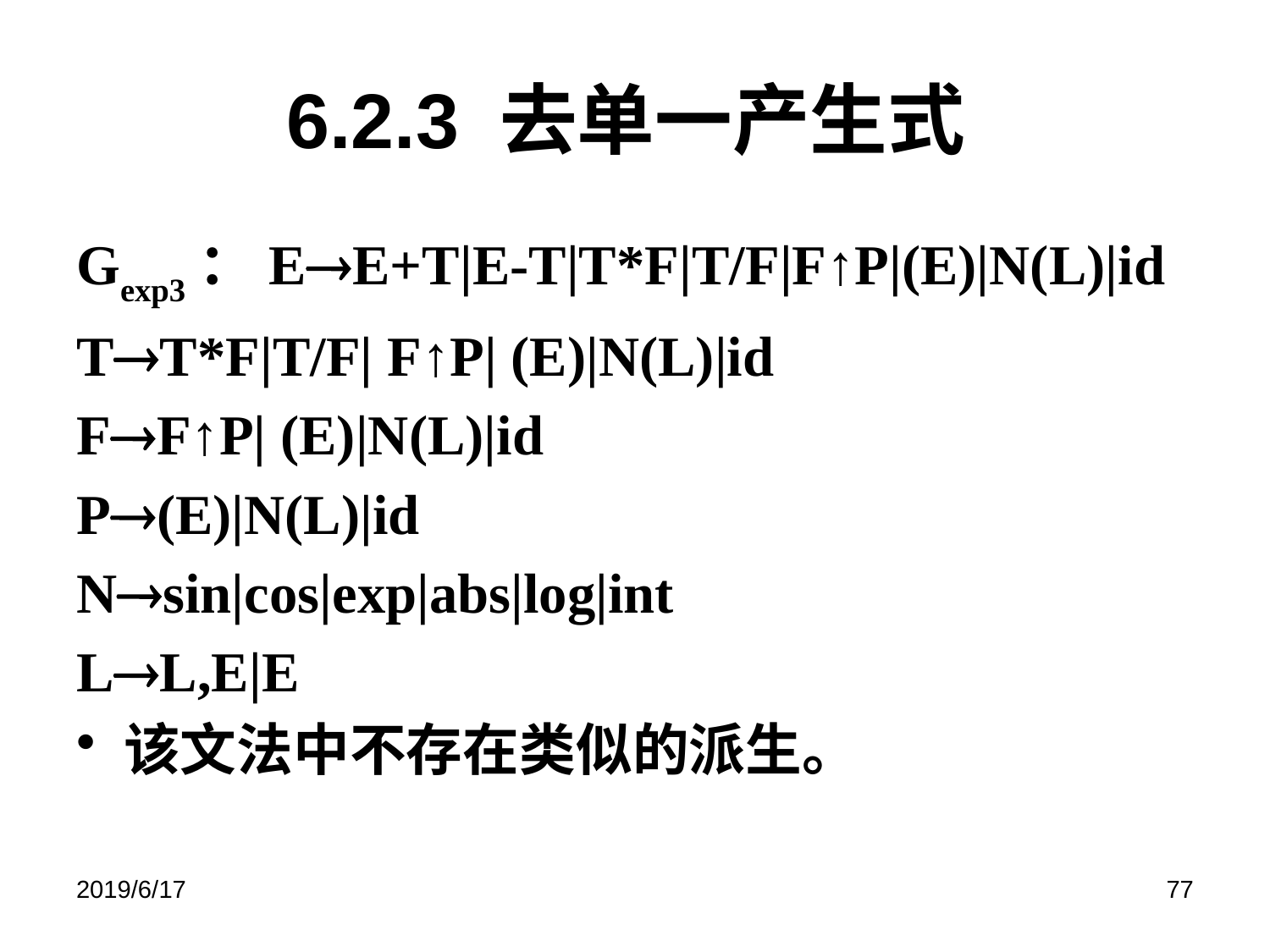

# 6.2.3 去单一产生式
Gexp3：E→E+T|E-T|T*F|T/F|F↑P|(E)|N(L)|id
T→T*F|T/F| F↑P| (E)|N(L)|id
F→F↑P| (E)|N(L)|id
P→(E)|N(L)|id
N→sin|cos|exp|abs|log|int
L→L,E|E
该文法中不存在类似的派生。
2019/6/17
77